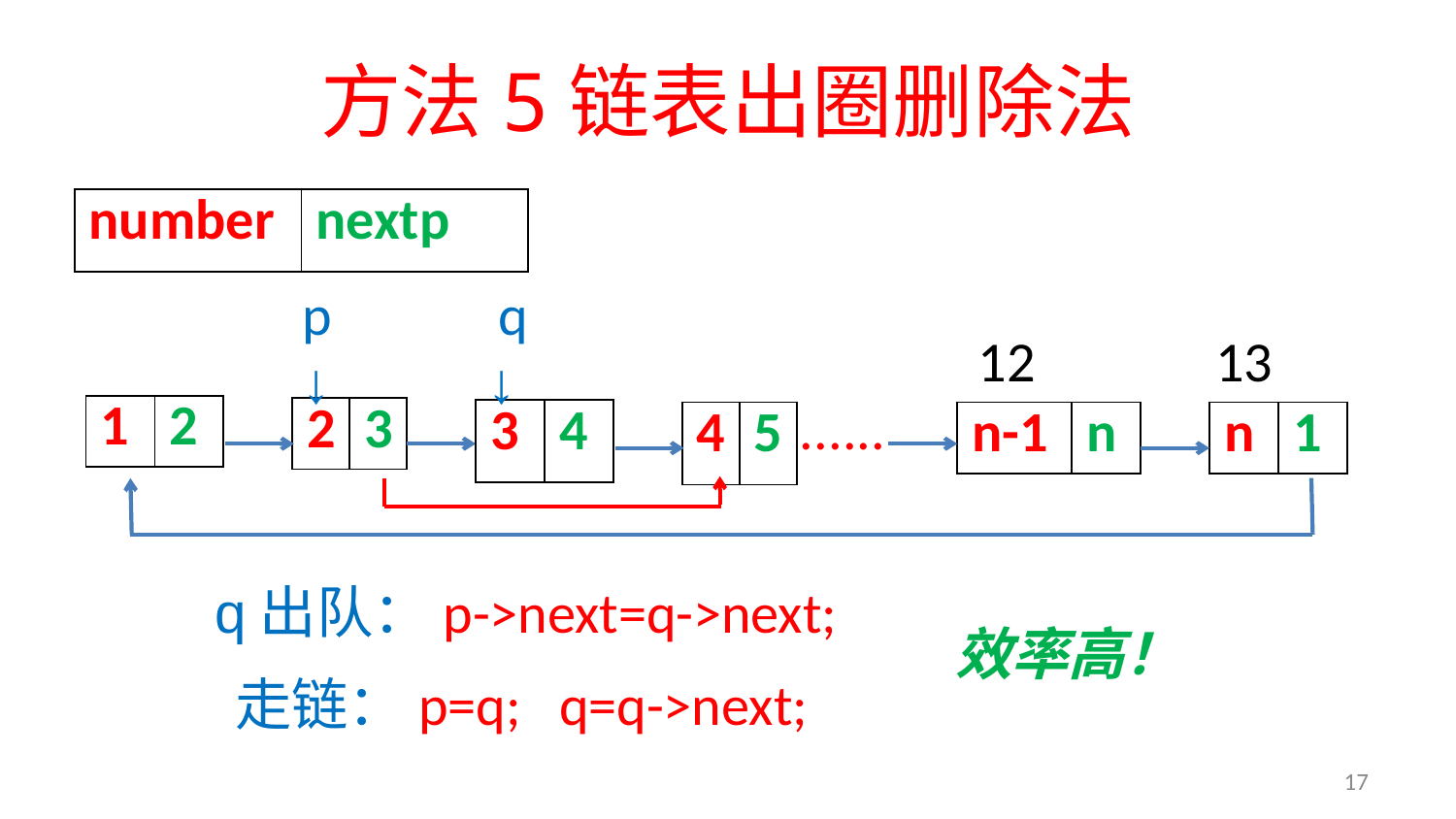

# 方法5链表出圈删除法
| number | nextp |
| --- | --- |
p             q
↓          ↓
12              13
......
| 1 | 2 |
| --- | --- |
| 2 | 3 |
| --- | --- |
| 3 | 4 |
| --- | --- |
| 4 | 5 |
| --- | --- |
| n-1 | n |
| --- | --- |
| n | 1 |
| --- | --- |
q出队：p->next=q->next;
效率高！
走链：p=q;   q=q->next;
17